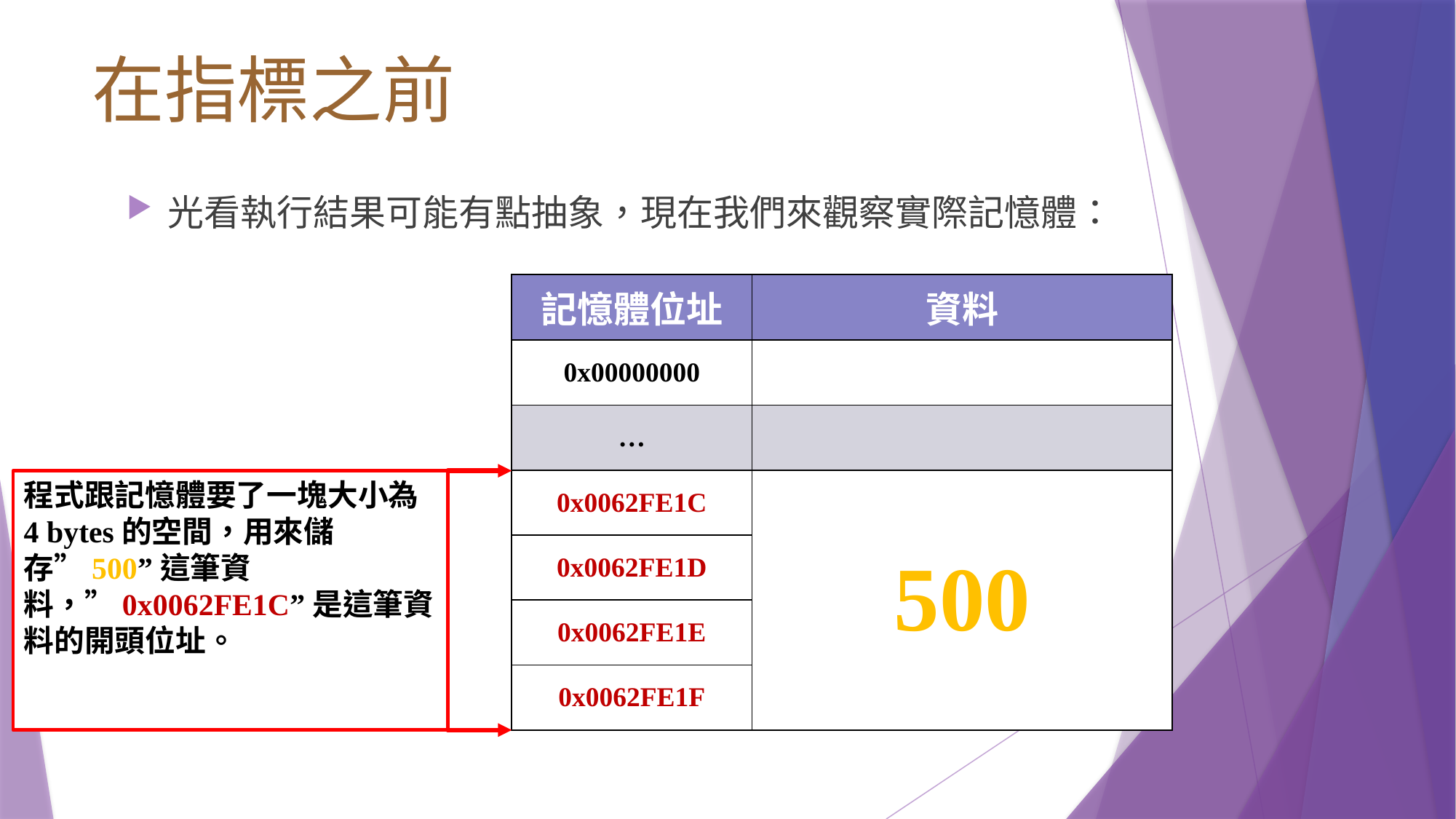

# 在指標之前
光看執行結果可能有點抽象，現在我們來觀察實際記憶體：
| 記憶體位址 | 資料 |
| --- | --- |
| 0x00000000 |  |
| … |  |
| 0x0062FE1C | 500 |
| 0x0062FE1D |  |
| 0x0062FE1E |  |
| 0x0062FE1F |  |
程式跟記憶體要了一塊大小為
4 bytes的空間，用來儲存”500”這筆資料，”0x0062FE1C”是這筆資料的開頭位址。